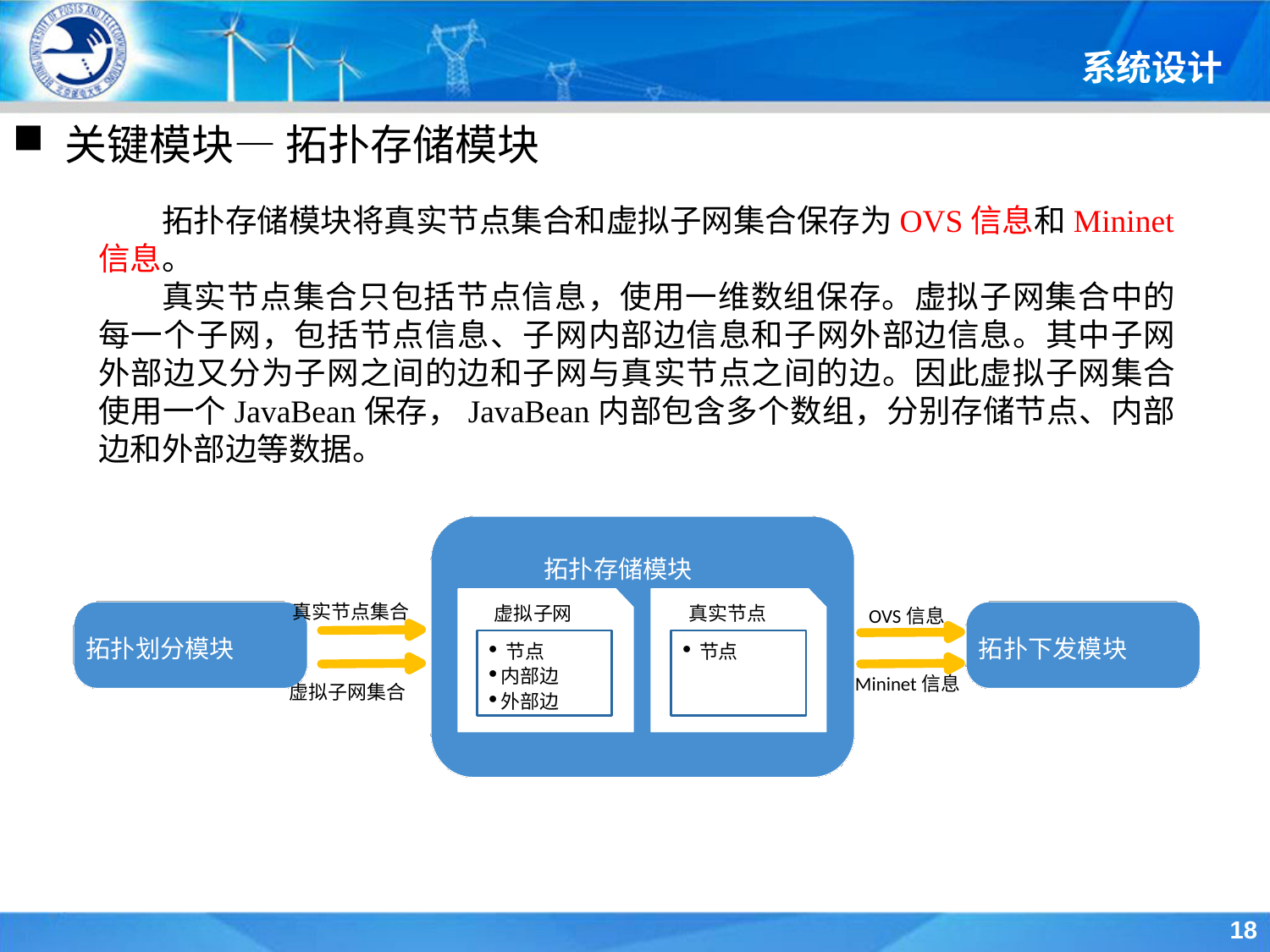

系统设计
 关键模块— 拓扑存储模块
拓扑存储模块将真实节点集合和虚拟子网集合保存为OVS信息和Mininet信息。
真实节点集合只包括节点信息，使用一维数组保存。虚拟子网集合中的每一个子网，包括节点信息、子网内部边信息和子网外部边信息。其中子网外部边又分为子网之间的边和子网与真实节点之间的边。因此虚拟子网集合使用一个JavaBean保存，JavaBean内部包含多个数组，分别存储节点、内部边和外部边等数据。

拓扑存储模块

真实节点集合
虚拟子网
真实节点

OVS信息

拓扑划分模块
拓扑下发模块
•

•

节点
节点

•

内部边
Mininet信息
虚拟子网集合
•

外部边